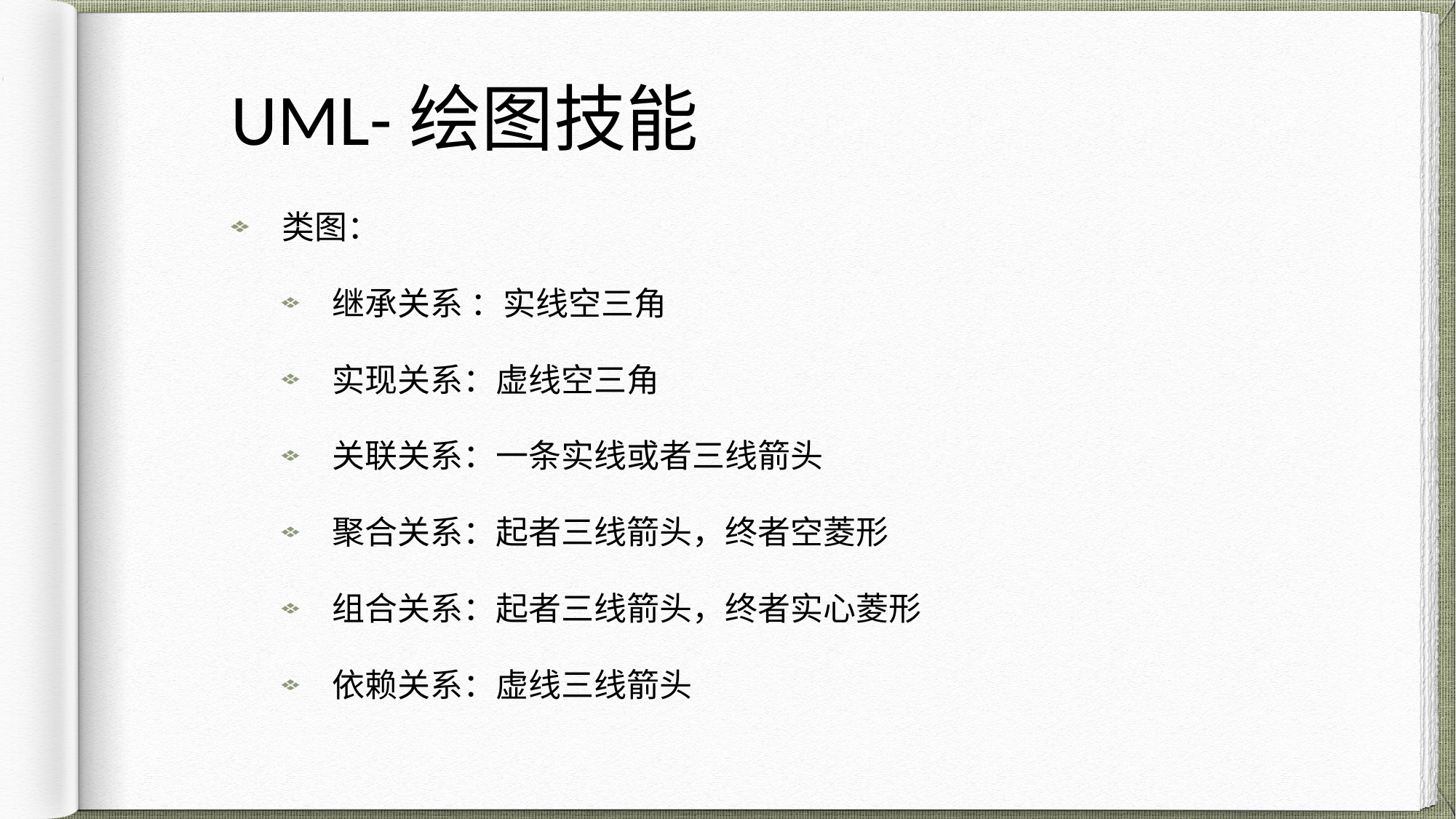

# UML-绘图技能

类图：
继承关系 ：实线空三角
实现关系：虚线空三角
关联关系：一条实线或者三线箭头
聚合关系：起者三线箭头，终者空菱形
组合关系：起者三线箭头，终者实心菱形
依赖关系：虚线三线箭头